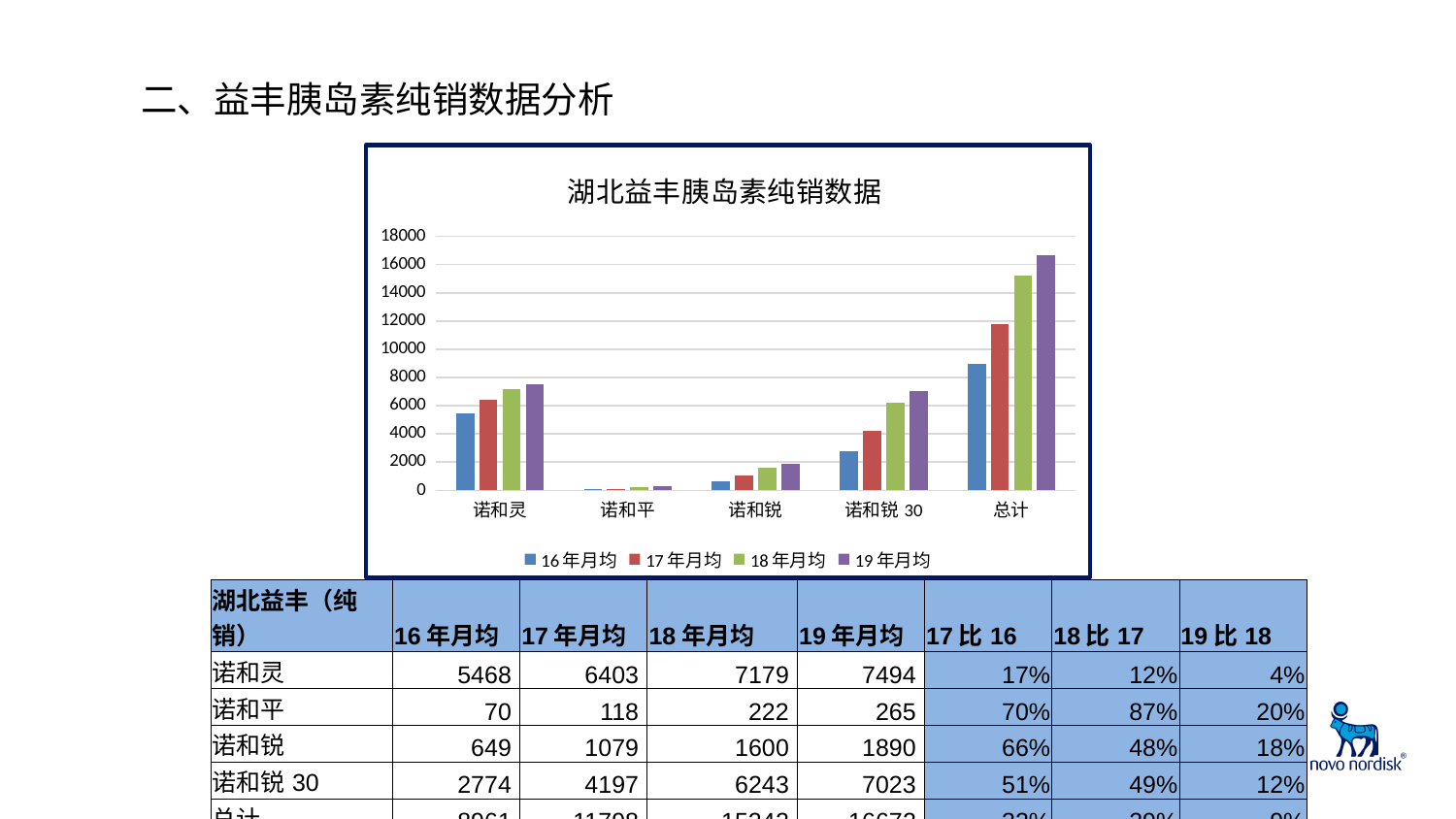

6
二、益丰胰岛素纯销数据分析

### Chart: 湖北益丰胰岛素纯销数据

| Category | 16年月均 | 17年月均 | 18年月均 | 19年月均 |
|---|---|---|---|---|
| 诺和灵 | 5467.66666666667 | 6403.41666666667 | 7178.58333333333 | 7493.66666666667 |
| 诺和平 | 69.6666666666667 | 118.333333333333 | 221.666666666667 | 265.333333333333 |
| 诺和锐 | 649.166666666667 | 1079.33333333333 | 1599.5 | 1890.0 |
| 诺和锐30 | 2774.41666666667 | 4197.16666666667 | 6242.58333333333 | 7022.66666666667 |
| 总计 | 8960.91666666667 | 11798.25 | 15242.3333333333 | 16671.6666666667 |
| 湖北益丰（纯销） | 16年月均 | 17年月均 | 18年月均 | 19年月均 | 17比16 | 18比17 | 19比18 |
| --- | --- | --- | --- | --- | --- | --- | --- |
| 诺和灵 | 5468 | 6403 | 7179 | 7494 | 17% | 12% | 4% |
| 诺和平 | 70 | 118 | 222 | 265 | 70% | 87% | 20% |
| 诺和锐 | 649 | 1079 | 1600 | 1890 | 66% | 48% | 18% |
| 诺和锐30 | 2774 | 4197 | 6243 | 7023 | 51% | 49% | 12% |
| 总计 | 8961 | 11798 | 15242 | 16672 | 32% | 29% | 9% |